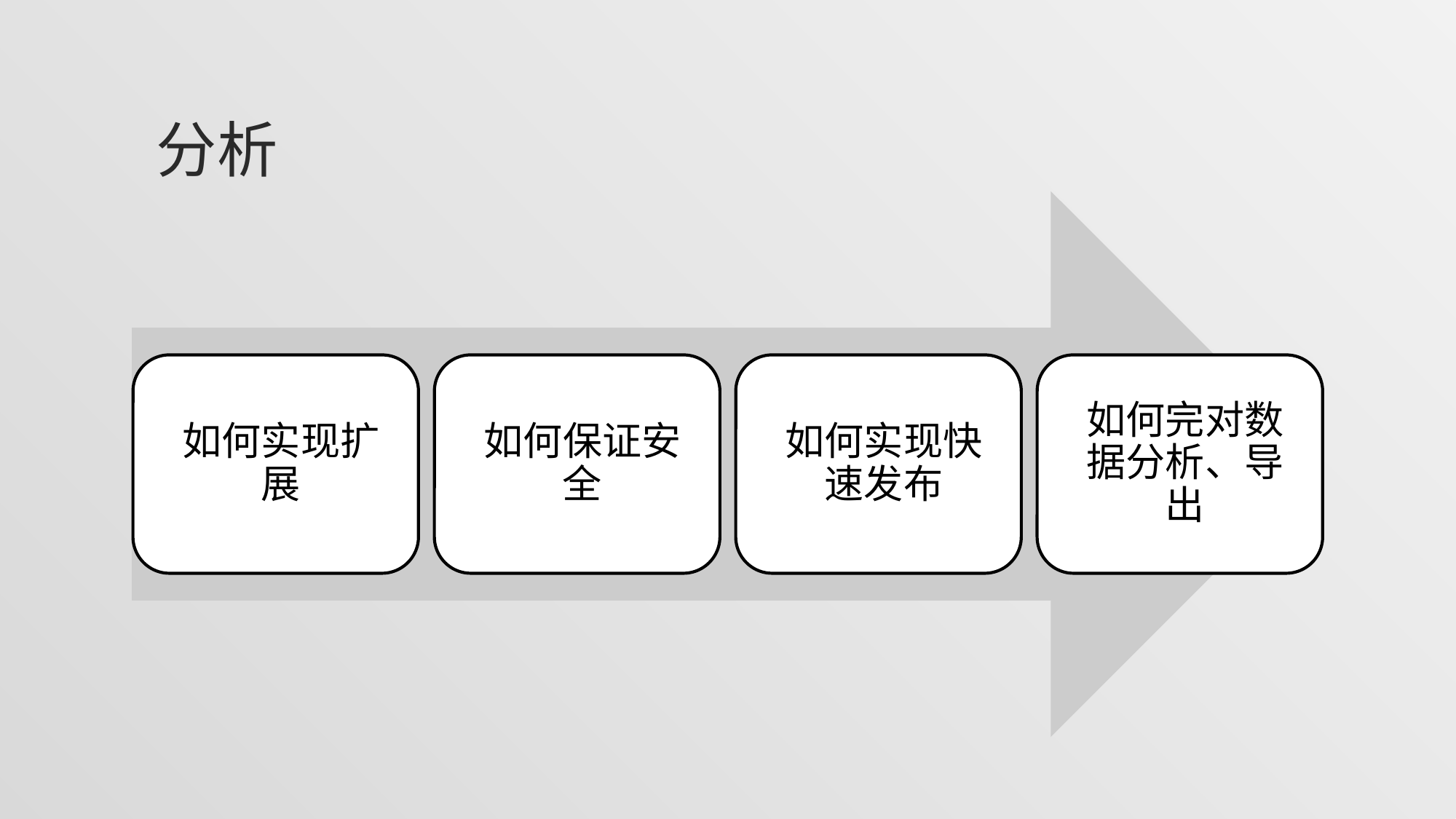

# 分析
如何实现扩展
如何保证安全
如何实现快速发布
如何完对数据分析、导出